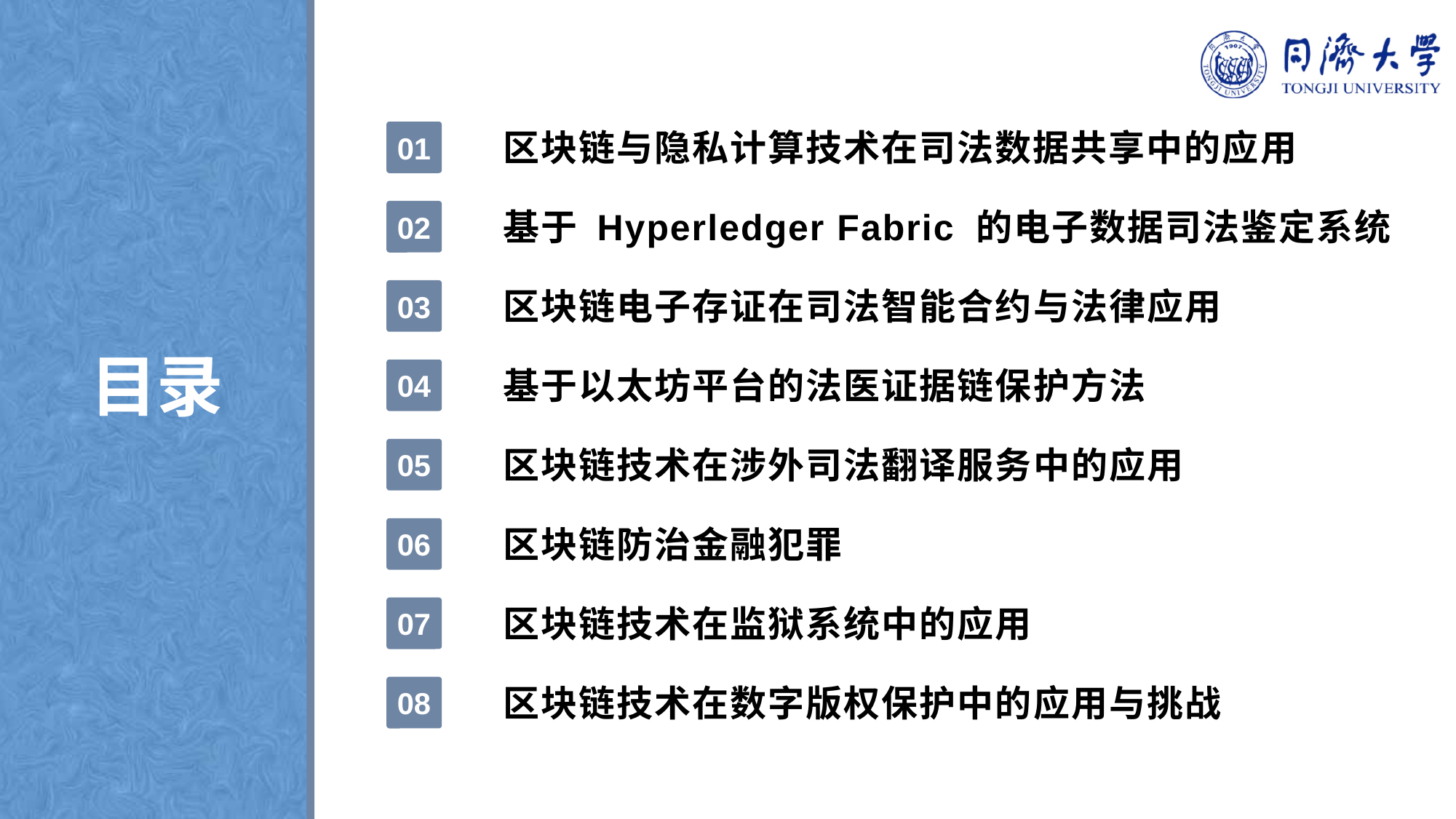

区块链与隐私计算技术在司法数据共享中的应用
01
基于 Hyperledger Fabric 的电子数据司法鉴定系统
02
区块链电子存证在司法智能合约与法律应用
03
目录
基于以太坊平台的法医证据链保护方法
04
区块链技术在涉外司法翻译服务中的应用
05
区块链防治金融犯罪
06
区块链技术在监狱系统中的应用
07
区块链技术在数字版权保护中的应用与挑战
08